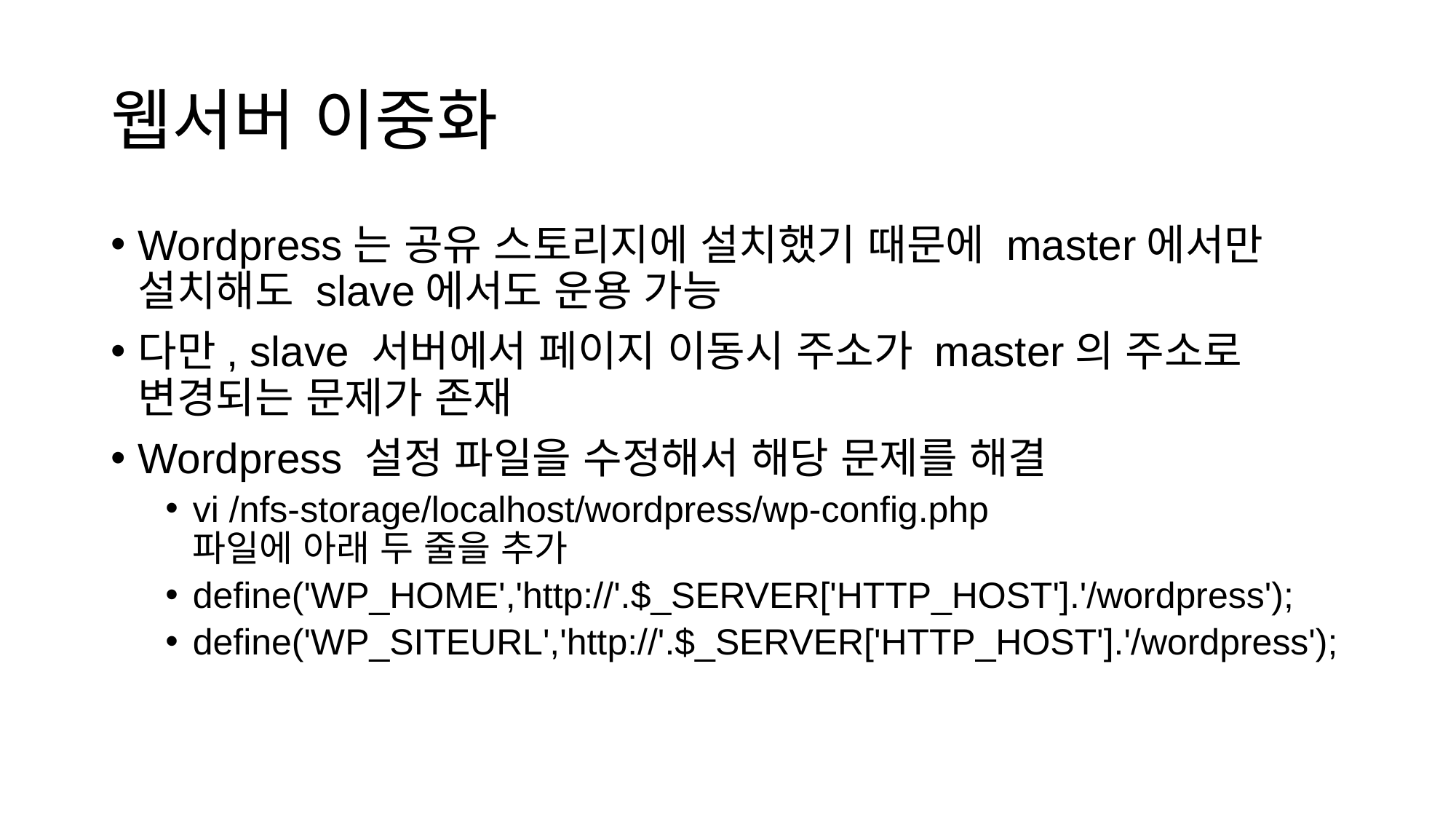

# 웹서버 이중화
Wordpress는 공유 스토리지에 설치했기 때문에 master에서만 설치해도 slave에서도 운용 가능
다만, slave 서버에서 페이지 이동시 주소가 master의 주소로 변경되는 문제가 존재
Wordpress 설정 파일을 수정해서 해당 문제를 해결
vi /nfs-storage/localhost/wordpress/wp-config.php
파일에 아래 두 줄을 추가
define('WP_HOME','http://'.$_SERVER['HTTP_HOST'].'/wordpress');
define('WP_SITEURL','http://'.$_SERVER['HTTP_HOST'].'/wordpress');